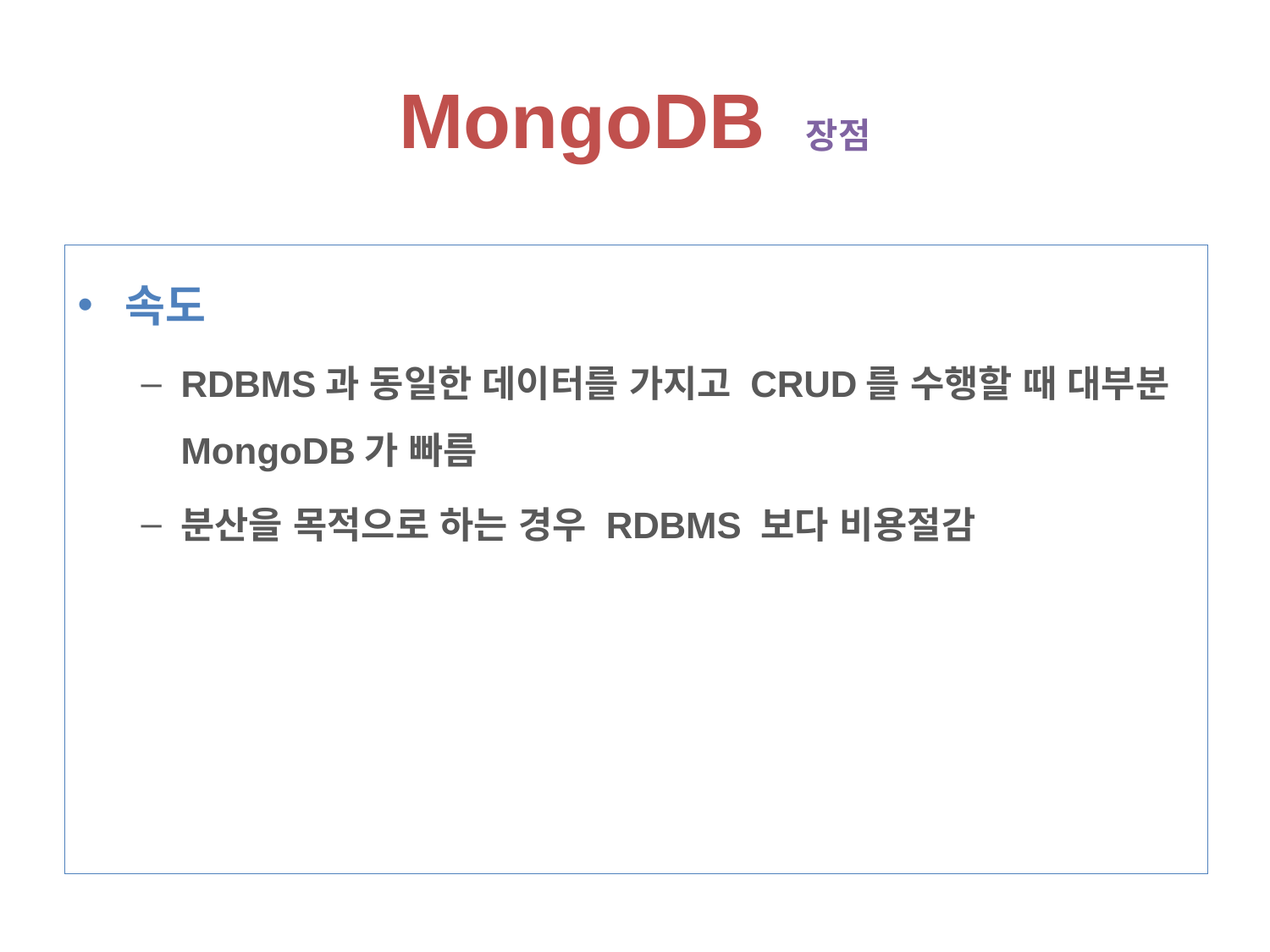

# MongoDB 장점
속도
RDBMS과 동일한 데이터를 가지고 CRUD를 수행할 때 대부분 MongoDB가 빠름
분산을 목적으로 하는 경우 RDBMS 보다 비용절감